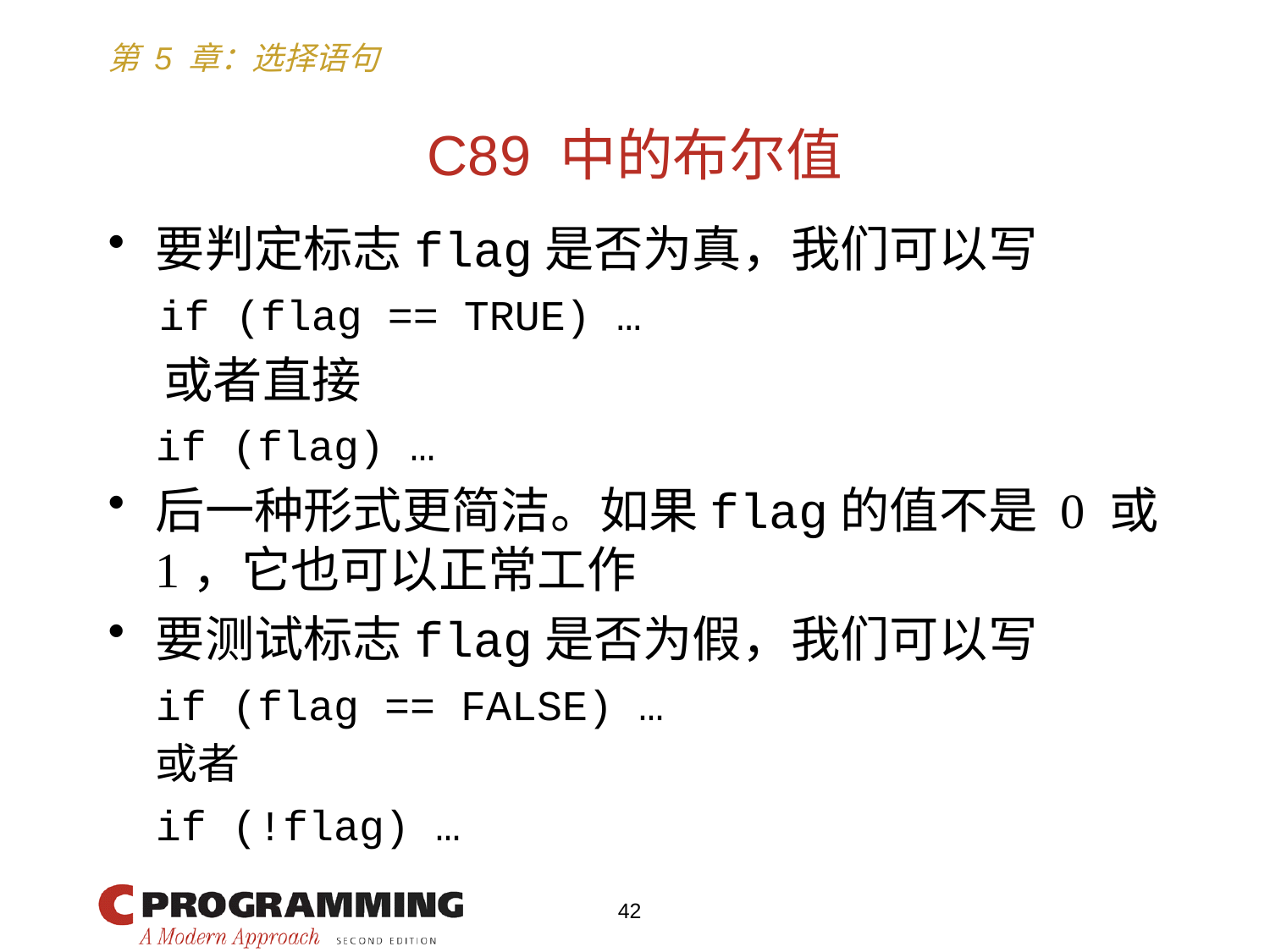

# C89 中的布尔值
要判定标志flag是否为真，我们可以写
  if (flag == TRUE) …
    或者直接
	if (flag) …
后一种形式更简洁。如果flag的值不是 0 或 1，它也可以正常工作
要测试标志flag是否为假，我们可以写
	if (flag == FALSE) …
	或者
	if (!flag) …
42